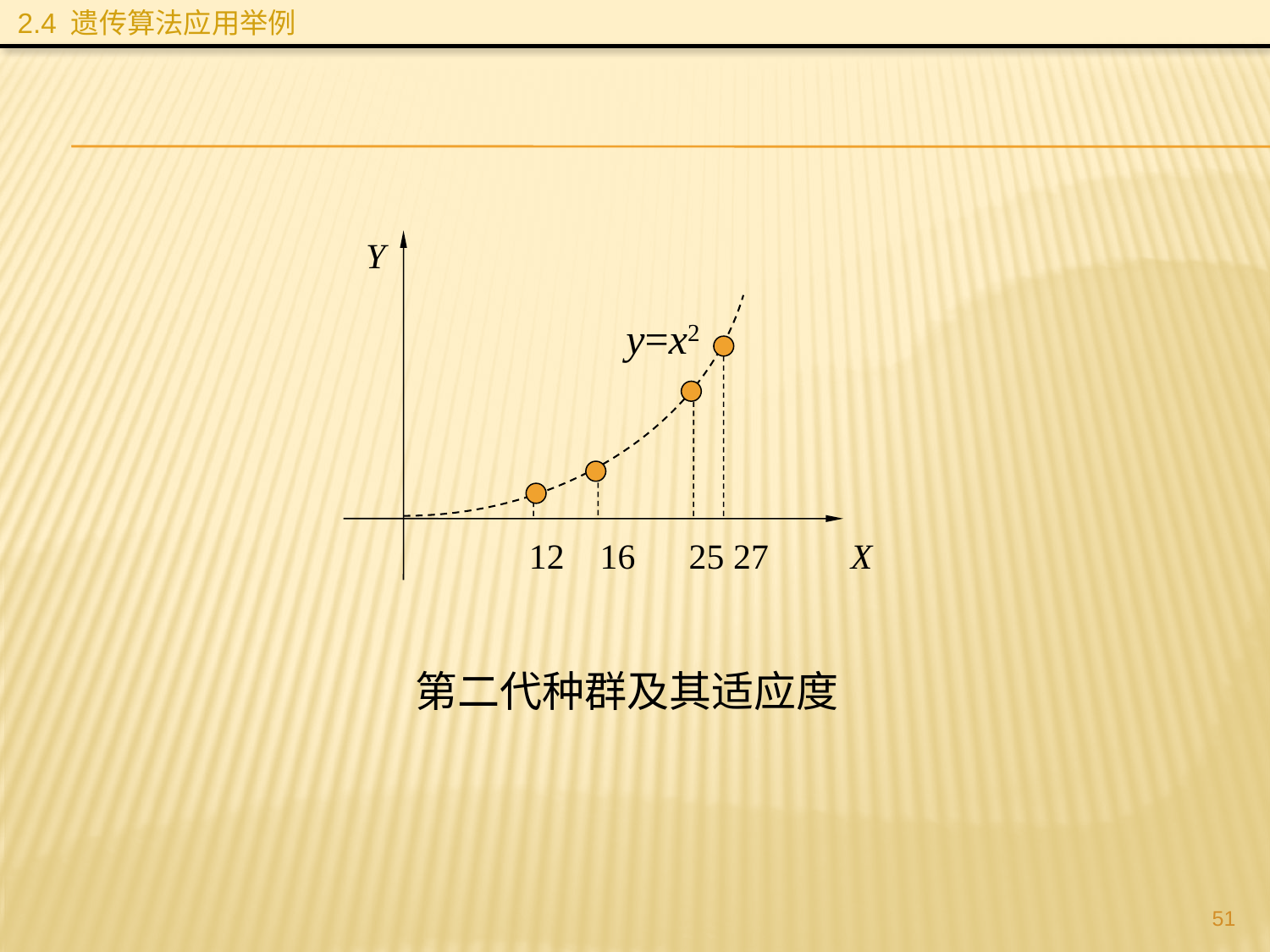

2.4 遗传算法应用举例

Y

y=x2

       12    16      25 27       X
第二代种群及其适应度

51